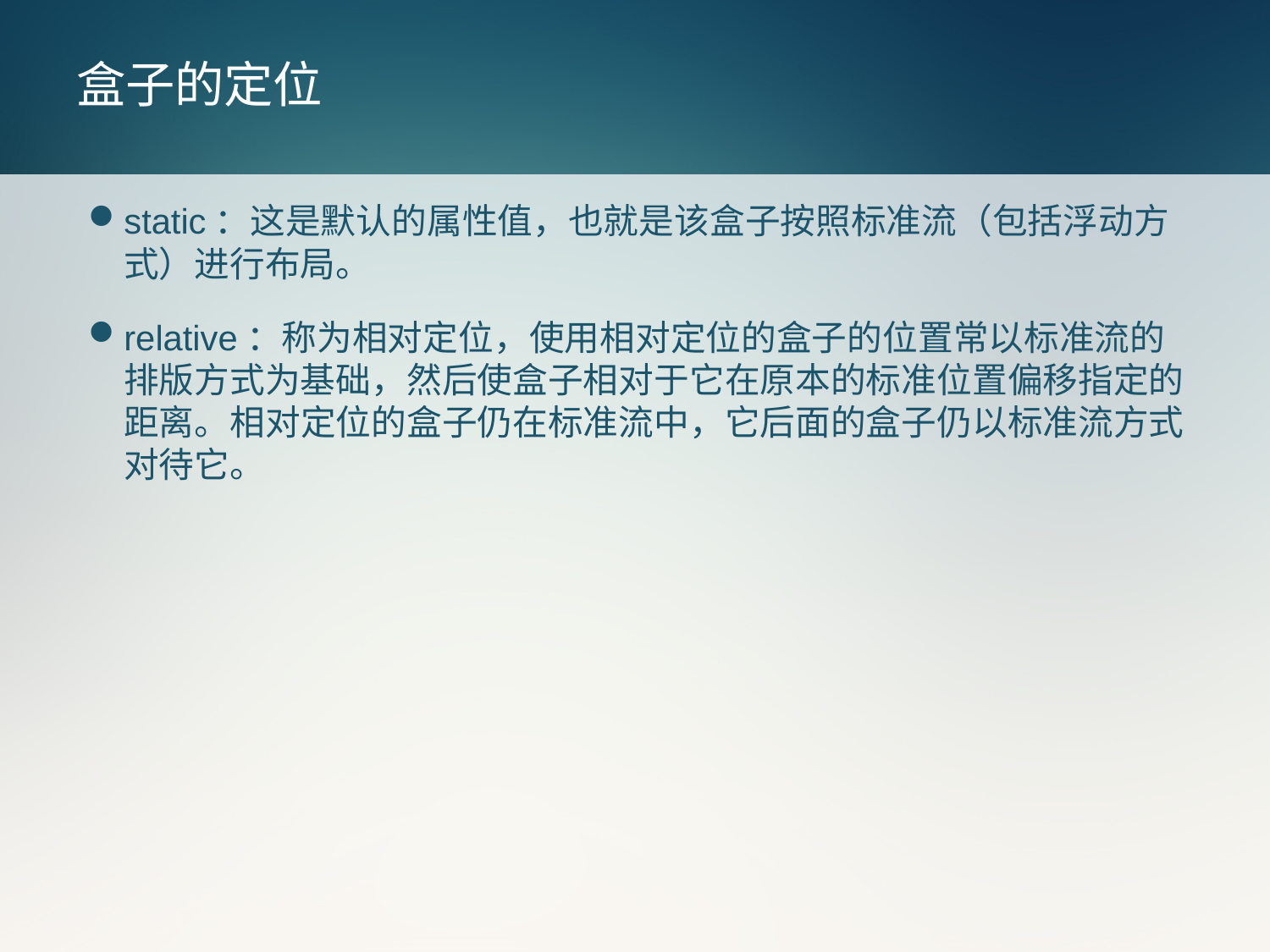

# 盒子的定位
static：这是默认的属性值，也就是该盒子按照标准流（包括浮动方式）进行布局。
relative：称为相对定位，使用相对定位的盒子的位置常以标准流的排版方式为基础，然后使盒子相对于它在原本的标准位置偏移指定的距离。相对定位的盒子仍在标准流中，它后面的盒子仍以标准流方式对待它。